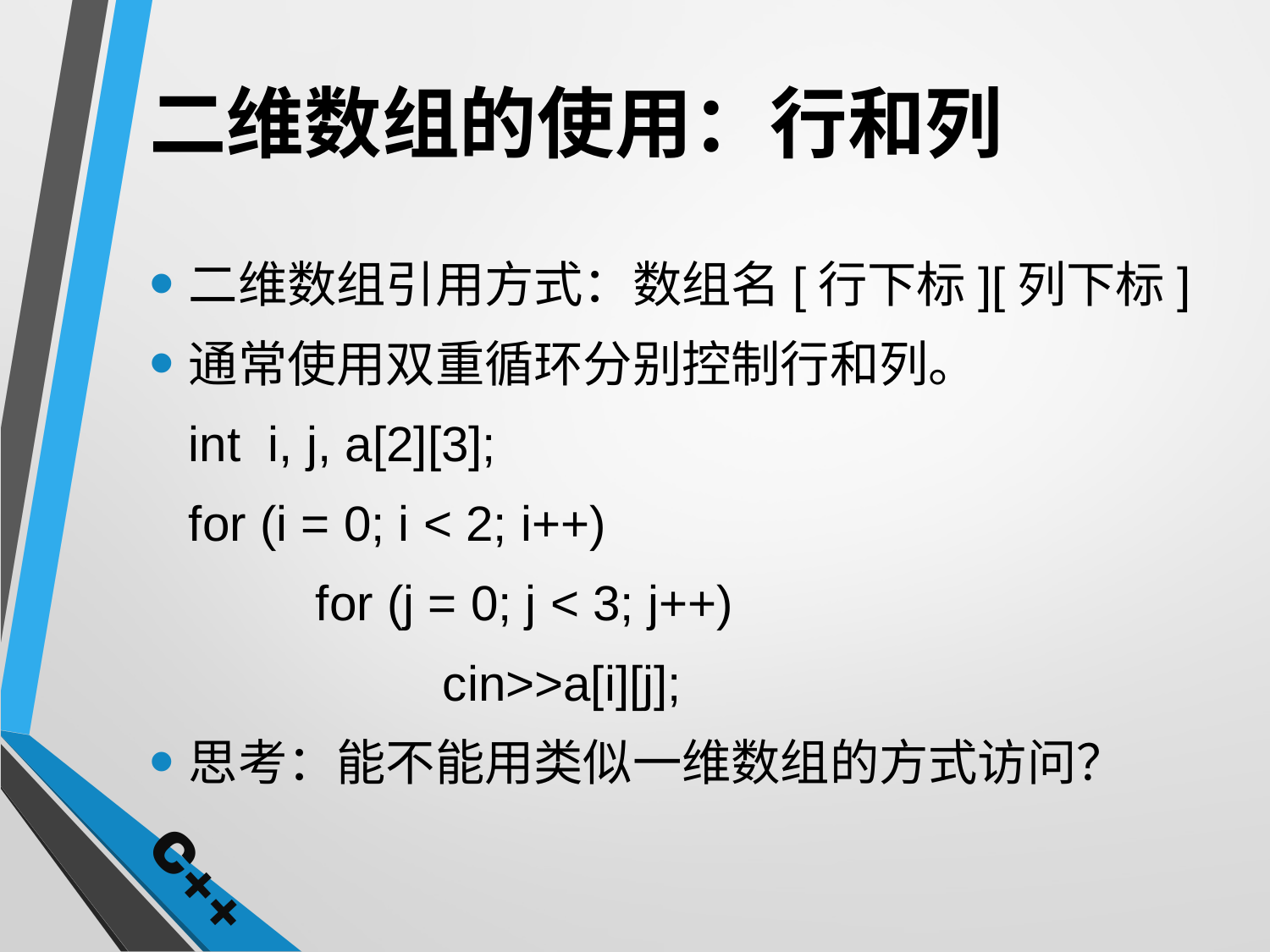

# 二维数组的使用：行和列
二维数组引用方式：数组名[行下标][列下标]
通常使用双重循环分别控制行和列。
	int  i, j, a[2][3];
	for (i = 0; i < 2; i++)
		for (j = 0; j < 3; j++)
			cin>>a[i][j];
思考：能不能用类似一维数组的方式访问？